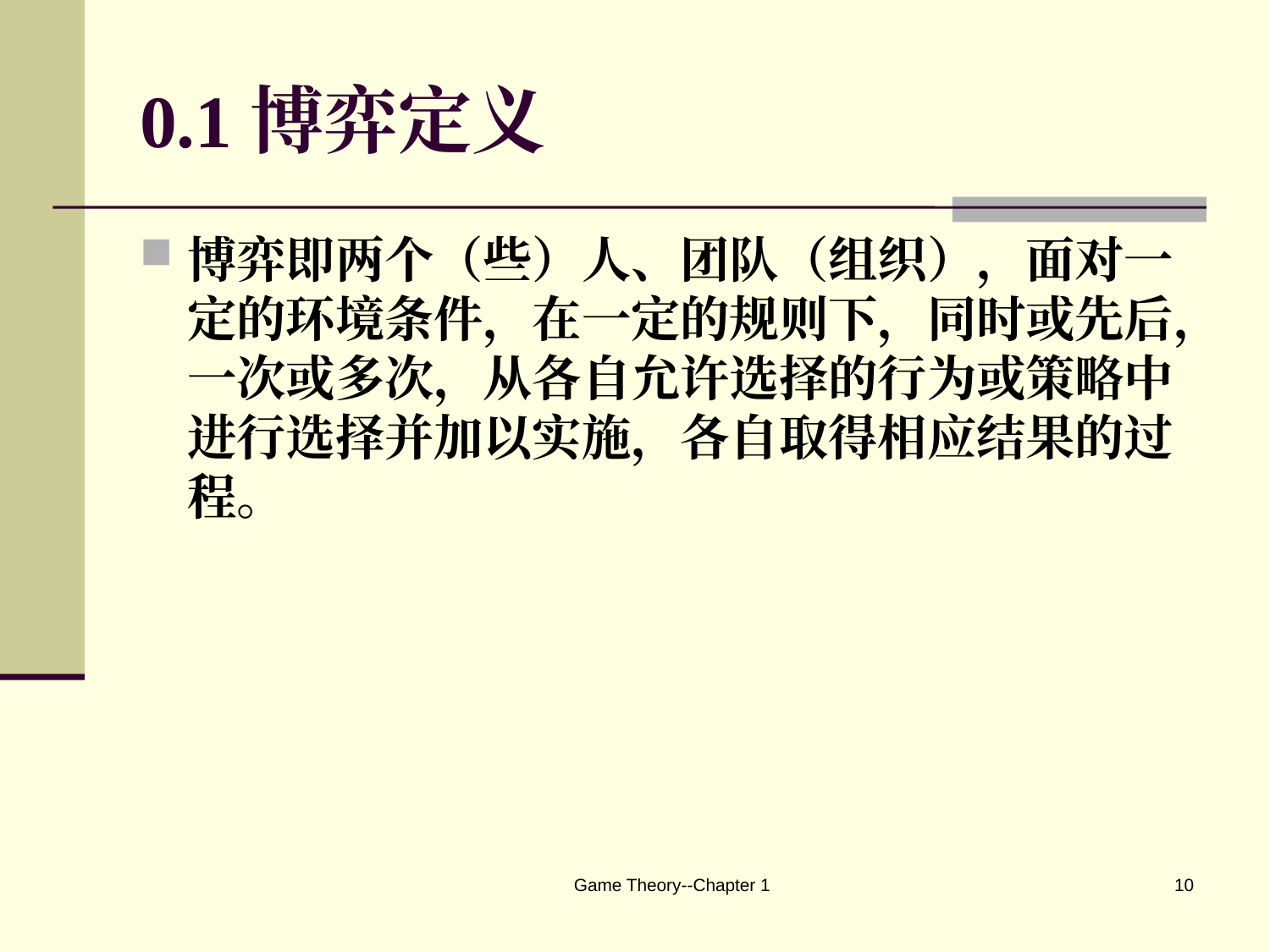

# 0.1博弈定义
博弈即两个（些）人、团队（组织），面对一定的环境条件，在一定的规则下，同时或先后，一次或多次，从各自允许选择的行为或策略中进行选择并加以实施，各自取得相应结果的过程。
Game Theory--Chapter 1
10